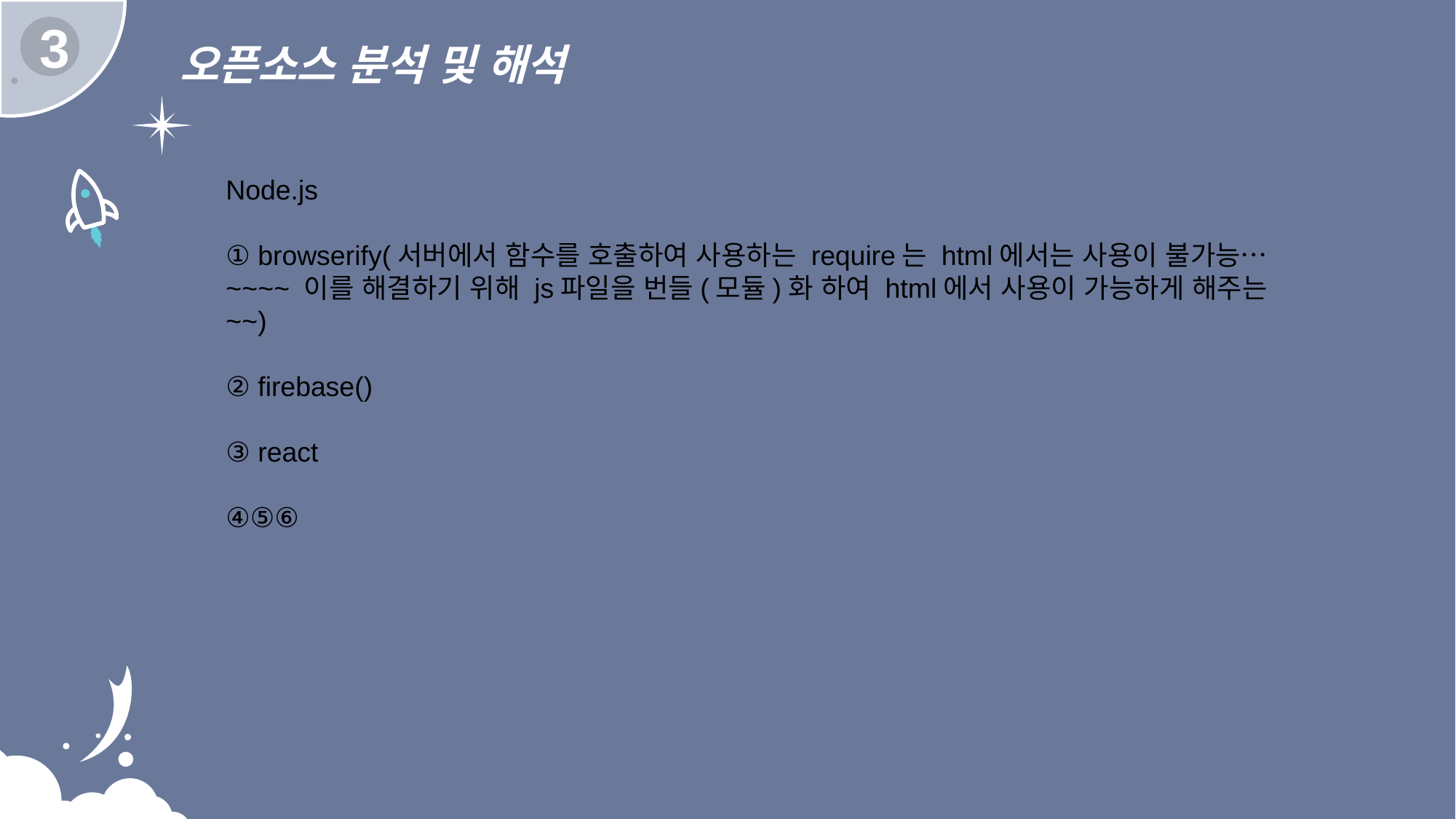

3

오픈소스 분석 및 해석

Node.js

① browserify(서버에서 함수를 호출하여 사용하는 require는 html에서는 사용이 불가능…~~~~ 이를 해결하기 위해 js파일을 번들(모듈)화 하여 html에서 사용이 가능하게 해주는 ~~)

② firebase()

③ react

④⑤⑥